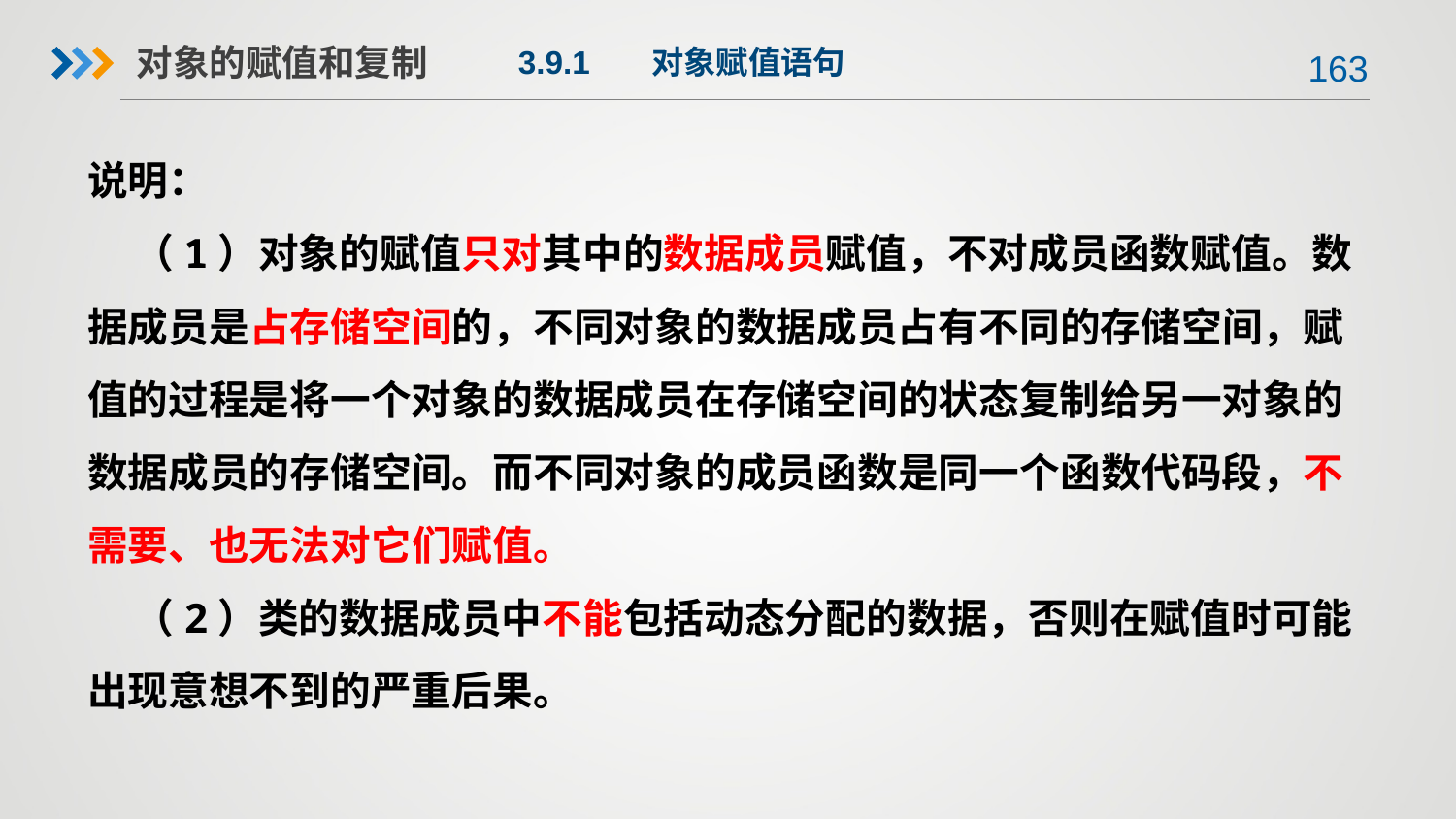

对象的赋值和复制
3.9.1      对象赋值语句
说明：
    （1）对象的赋值只对其中的数据成员赋值，不对成员函数赋值。数据成员是占存储空间的，不同对象的数据成员占有不同的存储空间，赋值的过程是将一个对象的数据成员在存储空间的状态复制给另一对象的数据成员的存储空间。而不同对象的成员函数是同一个函数代码段，不需要、也无法对它们赋值。
    （2）类的数据成员中不能包括动态分配的数据，否则在赋值时可能出现意想不到的严重后果。